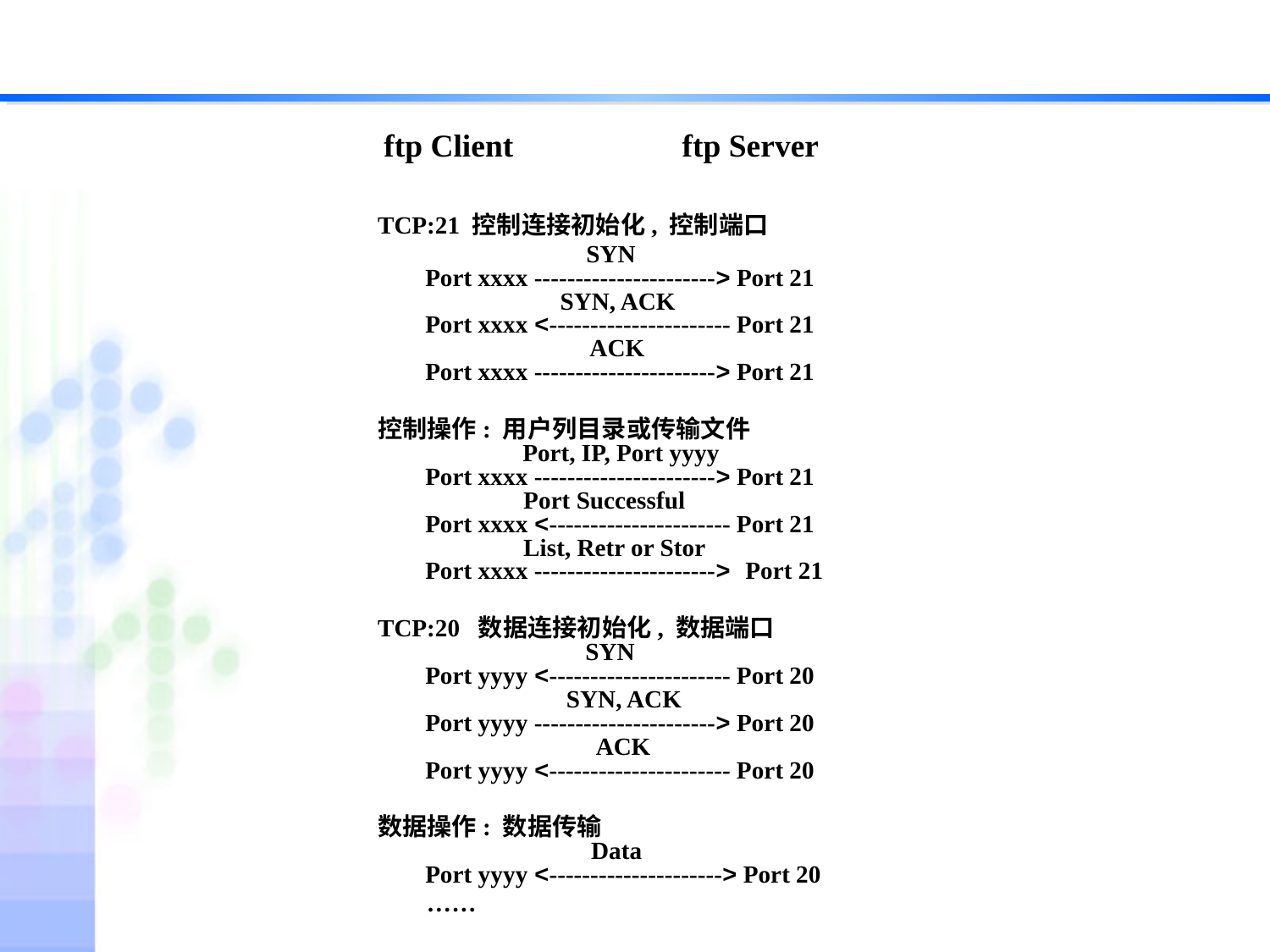

#
 ftp Client                     ftp Server
TCP:21 控制连接初始化, 控制端口
                                  SYN
Port xxxx ----------------------> Port 21
                      SYN, ACK
Port xxxx <---------------------- Port 21
                           ACK
Port xxxx ----------------------> Port 21

控制操作: 用户列目录或传输文件
                Port, IP, Port yyyy
Port xxxx ----------------------> Port 21
                Port Successful
Port xxxx <---------------------- Port 21
                List, Retr or Stor
Port xxxx ----------------------> Port 21

TCP:20  数据连接初始化, 数据端口
                           SYN
Port yyyy <---------------------- Port 20
                       SYN, ACK
Port yyyy ----------------------> Port 20
                            ACK
Port yyyy <---------------------- Port 20

数据操作: 数据传输
                            Data
Port yyyy <---------------------> Port 20
        ……